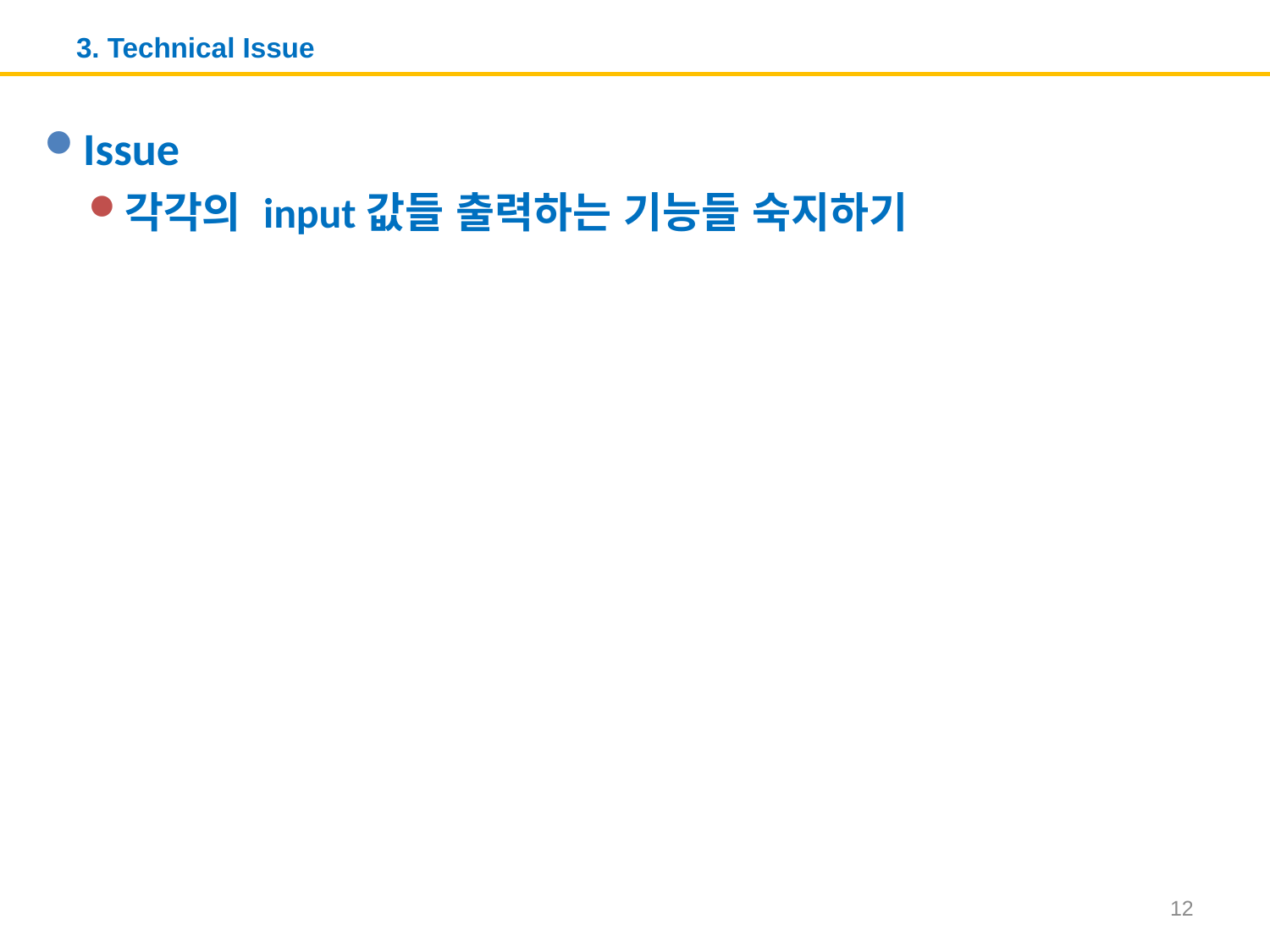

# 3. Technical Issue
Issue
각각의 input값들 출력하는 기능들 숙지하기
12